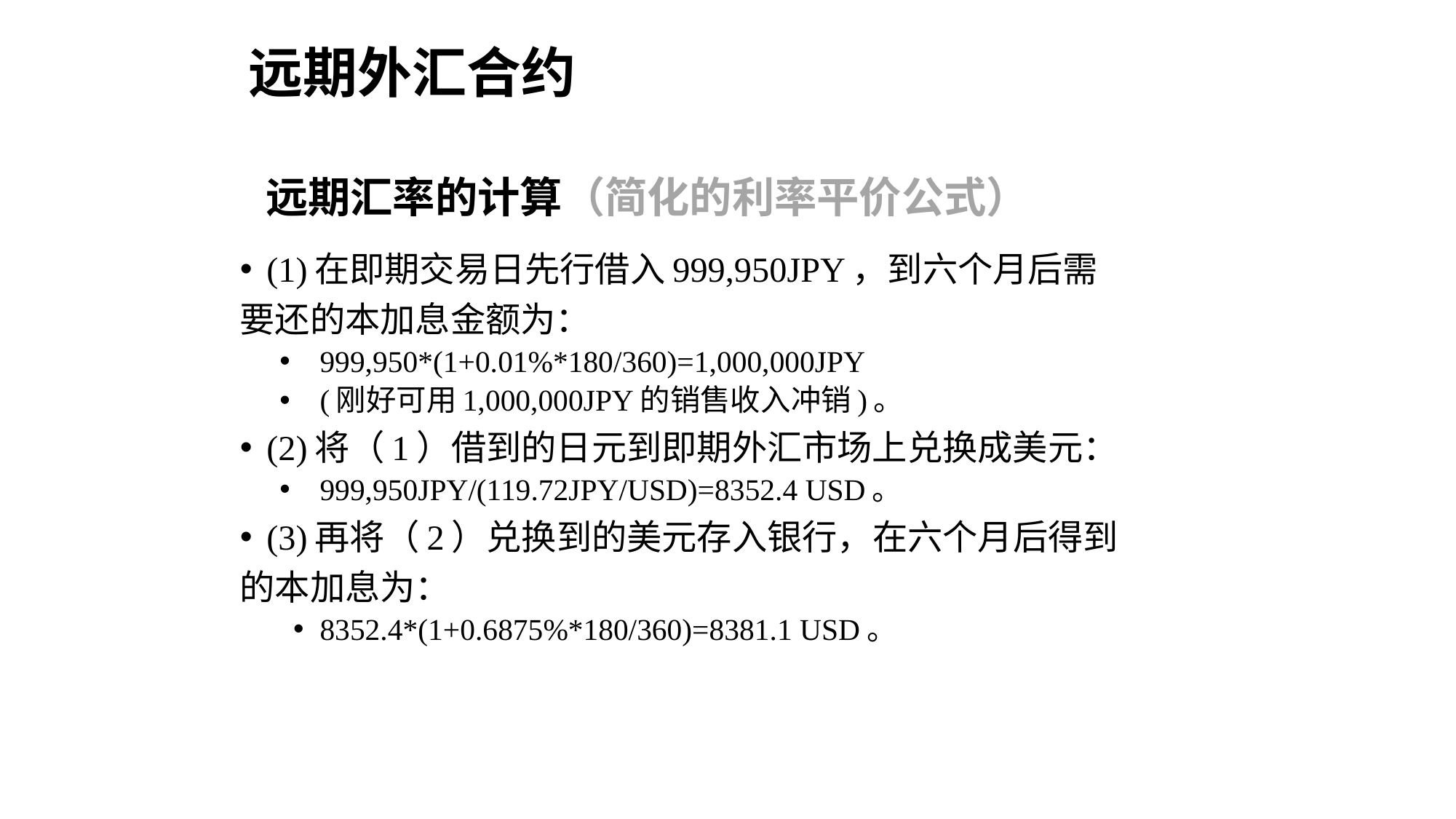

远期外汇合约
# 远期汇率的计算（简化的利率平价公式）
(1)在即期交易日先行借入999,950JPY，到六个月后需
要还的本加息金额为：
999,950*(1+0.01%*180/360)=1,000,000JPY
(刚好可用1,000,000JPY的销售收入冲销)。
(2)将（1）借到的日元到即期外汇市场上兑换成美元：
999,950JPY/(119.72JPY/USD)=8352.4 USD。
(3)再将（2）兑换到的美元存入银行，在六个月后得到
的本加息为：
8352.4*(1+0.6875%*180/360)=8381.1 USD。